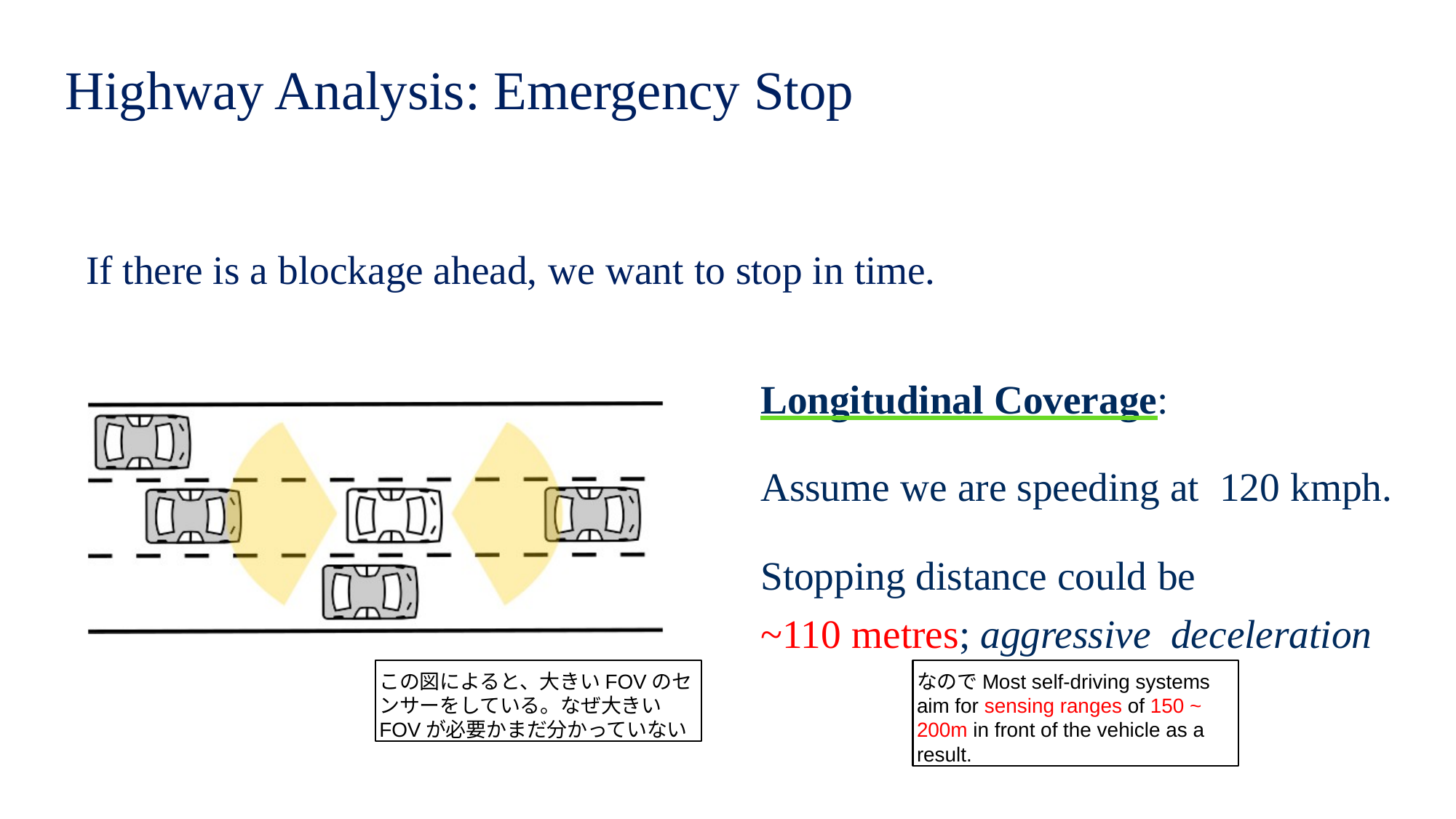

# Highway Analysis: Emergency Stop
If there is a blockage ahead, we want to stop in time.

Longitudinal Coverage:
Assume we are speeding at  120 kmph.
Stopping distance could be
~110 metres; aggressive  deceleration

この図によると、大きいFOVのセンサーをしている。なぜ大きいFOVが必要かまだ分かっていない
なのでMost self-driving systems aim for sensing ranges of 150 ~ 200m in front of the vehicle as a  result.